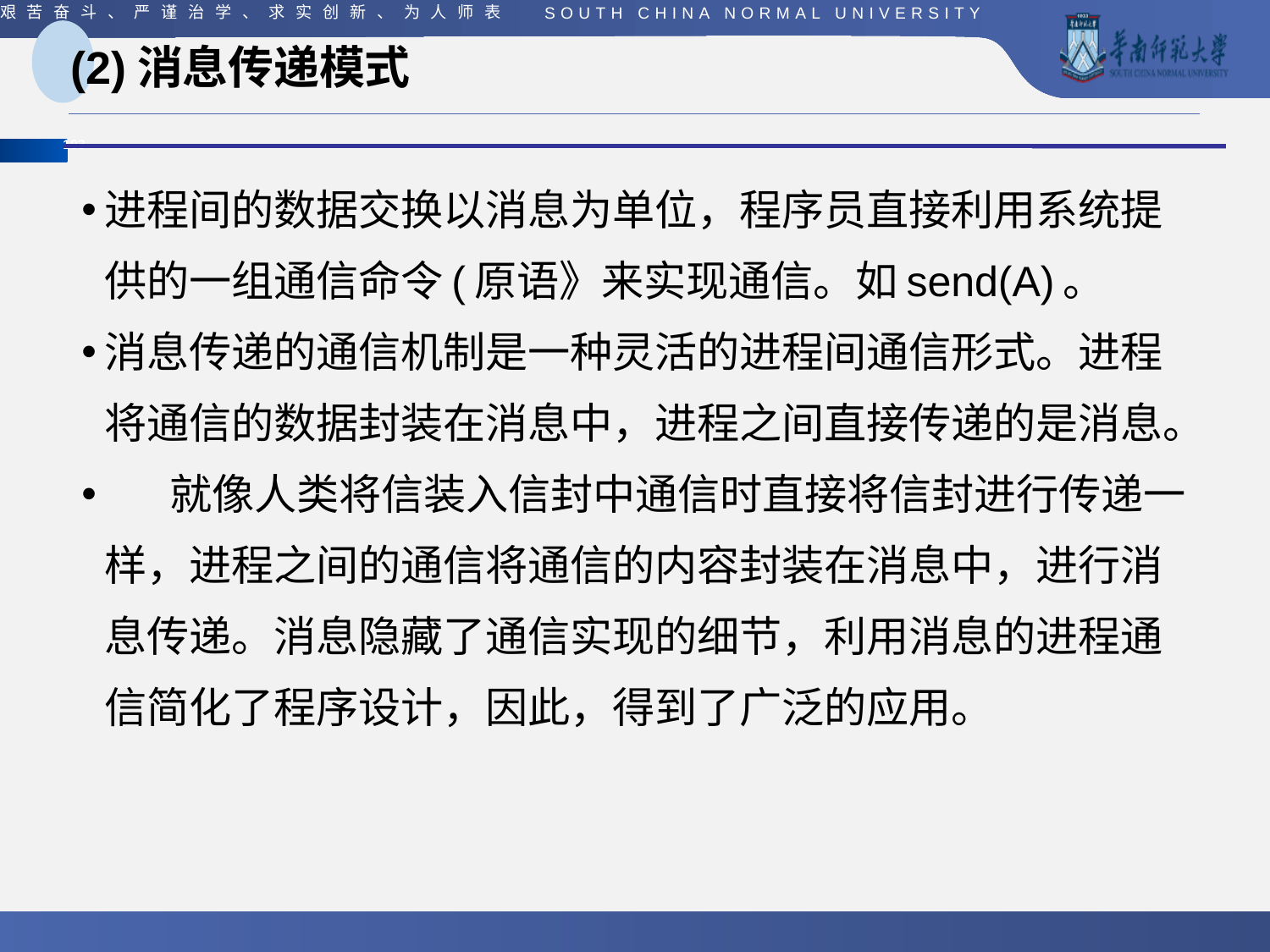

# (2)消息传递模式
进程间的数据交换以消息为单位，程序员直接利用系统提供的一组通信命令(原语》来实现通信。如send(A)。
消息传递的通信机制是一种灵活的进程间通信形式。进程将通信的数据封装在消息中，进程之间直接传递的是消息。
      就像人类将信装入信封中通信时直接将信封进行传递一样，进程之间的通信将通信的内容封装在消息中，进行消息传递。消息隐藏了通信实现的细节，利用消息的进程通信简化了程序设计，因此，得到了广泛的应用。

103